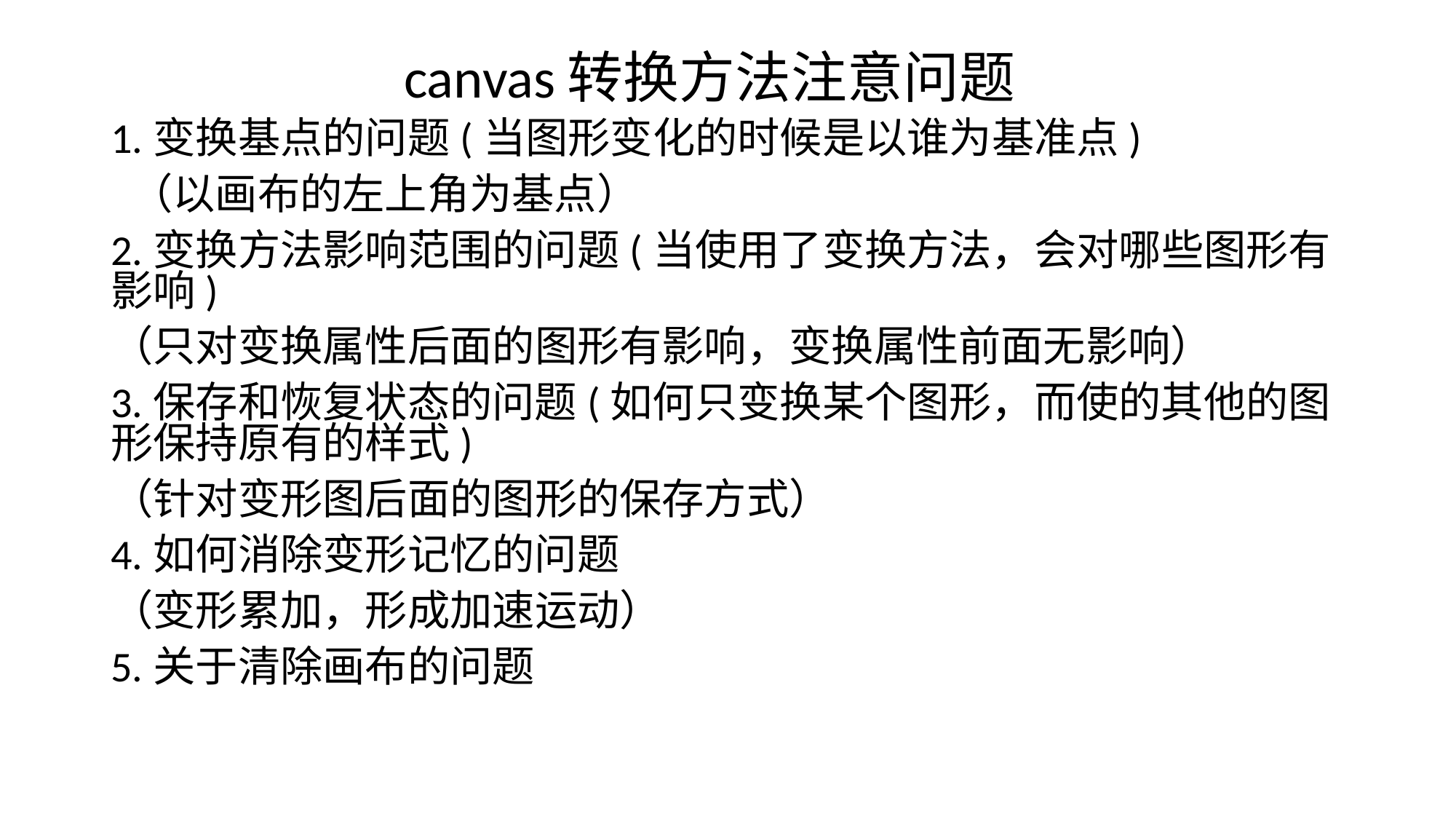

# canvas转换方法注意问题
1.变换基点的问题(当图形变化的时候是以谁为基准点)
 （以画布的左上角为基点）
2.变换方法影响范围的问题(当使用了变换方法，会对哪些图形有影响)
（只对变换属性后面的图形有影响，变换属性前面无影响）
3.保存和恢复状态的问题(如何只变换某个图形，而使的其他的图形保持原有的样式)
（针对变形图后面的图形的保存方式）
4.如何消除变形记忆的问题
（变形累加，形成加速运动）
5.关于清除画布的问题